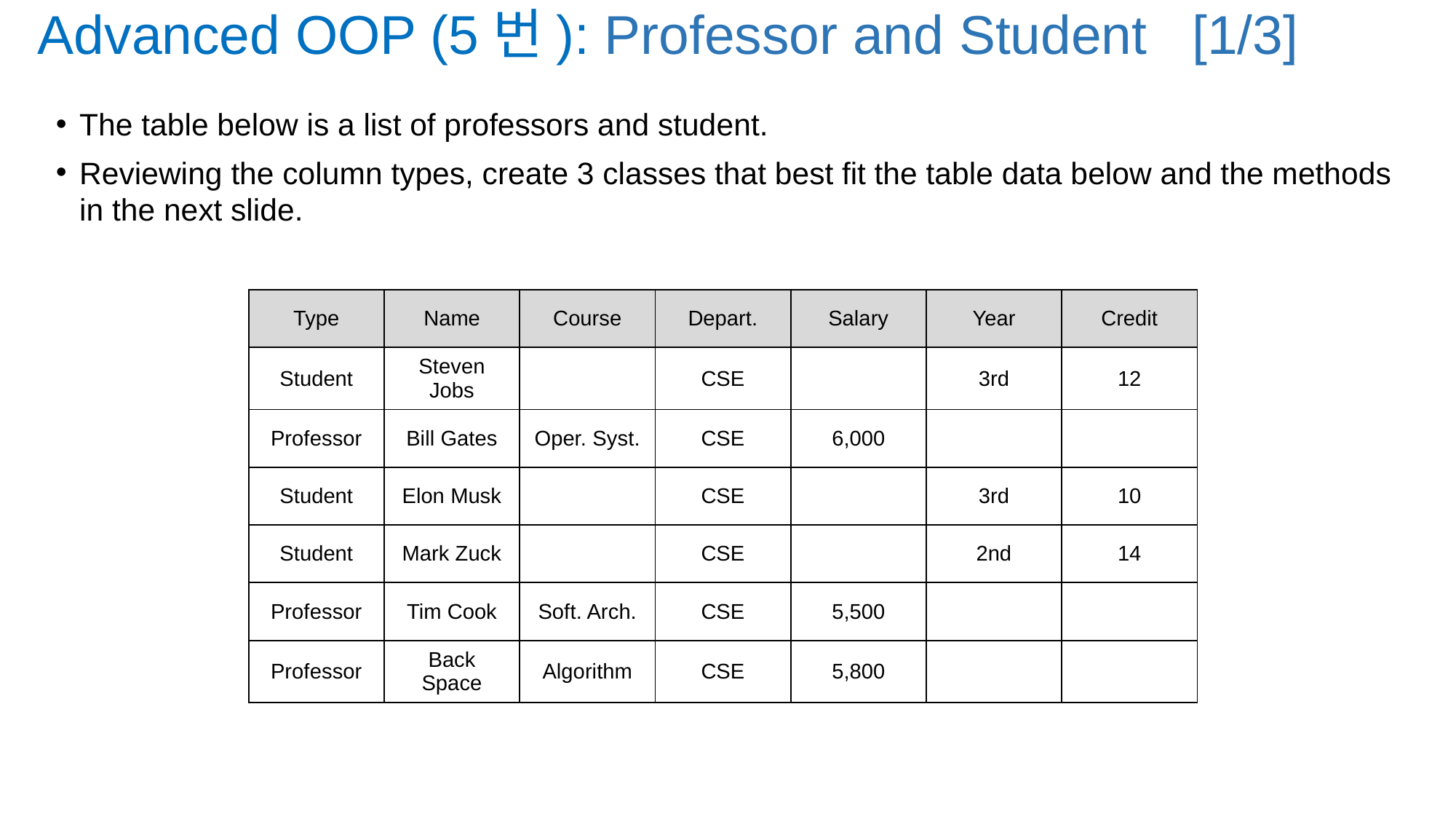

# Advanced OOP (5번): Professor and Student   [1/3]
The table below is a list of professors and student.
Reviewing the column types, create 3 classes that best fit the table data below and the methods in the next slide.
| Type | Name | Course | Depart. | Salary | Year | Credit |
| --- | --- | --- | --- | --- | --- | --- |
| Student | Steven Jobs |  | CSE |  | 3rd | 12 |
| Professor | Bill Gates | Oper. Syst. | CSE | 6,000 |  |  |
| Student | Elon Musk |  | CSE |  | 3rd | 10 |
| Student | Mark Zuck |  | CSE |  | 2nd | 14 |
| Professor | Tim Cook | Soft. Arch. | CSE | 5,500 |  |  |
| Professor | Back Space | Algorithm | CSE | 5,800 |  |  |